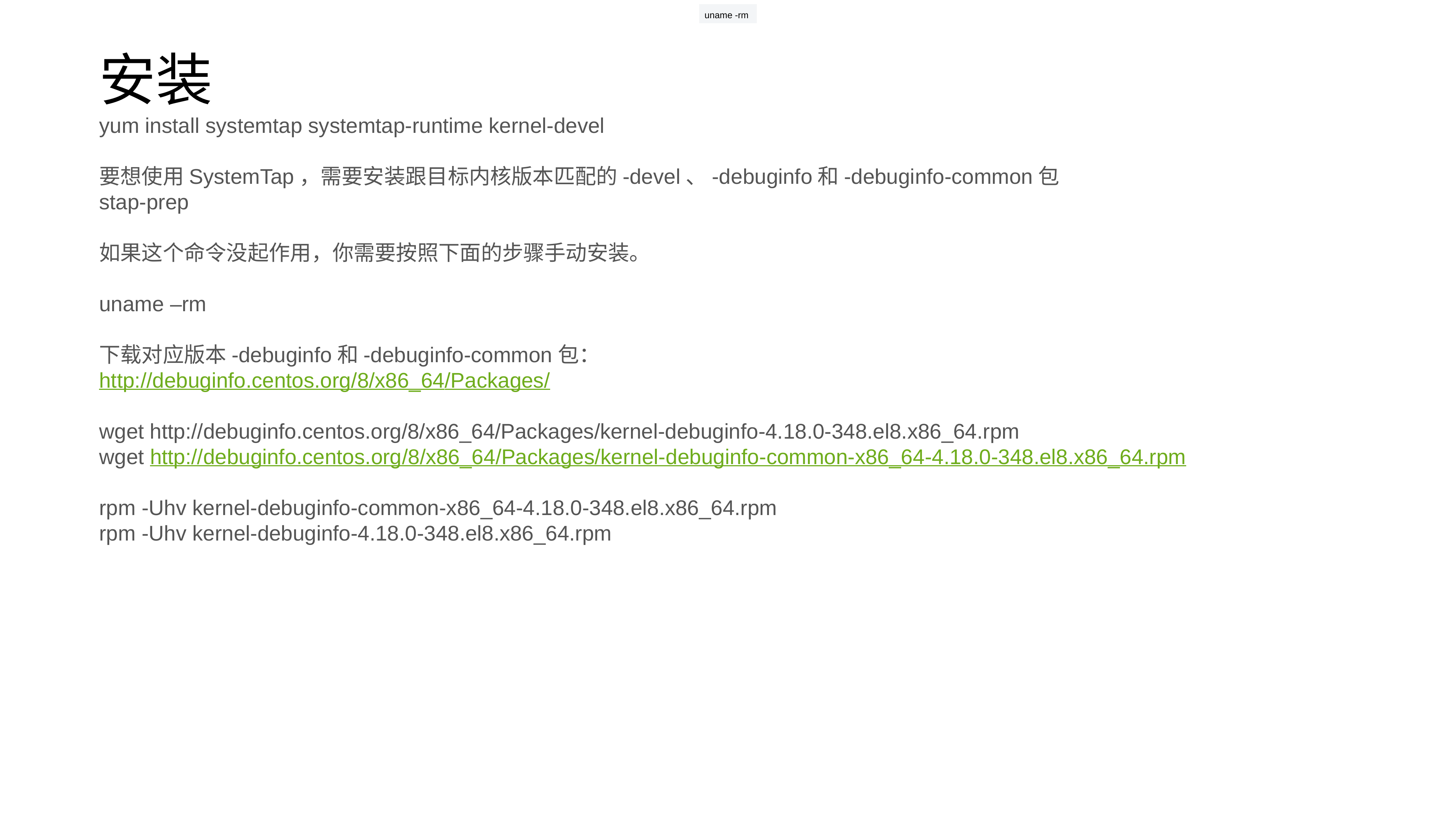

uname -rm
安装
yum install systemtap systemtap-runtime kernel-devel

要想使用SystemTap，需要安装跟目标内核版本匹配的-devel、-debuginfo和-debuginfo-common包
stap-prep

如果这个命令没起作用，你需要按照下面的步骤手动安装。

uname –rm

下载对应版本-debuginfo和-debuginfo-common包：
http://debuginfo.centos.org/8/x86_64/Packages/

wget http://debuginfo.centos.org/8/x86_64/Packages/kernel-debuginfo-4.18.0-348.el8.x86_64.rpm
wget http://debuginfo.centos.org/8/x86_64/Packages/kernel-debuginfo-common-x86_64-4.18.0-348.el8.x86_64.rpm

rpm -Uhv kernel-debuginfo-common-x86_64-4.18.0-348.el8.x86_64.rpm
rpm -Uhv kernel-debuginfo-4.18.0-348.el8.x86_64.rpm